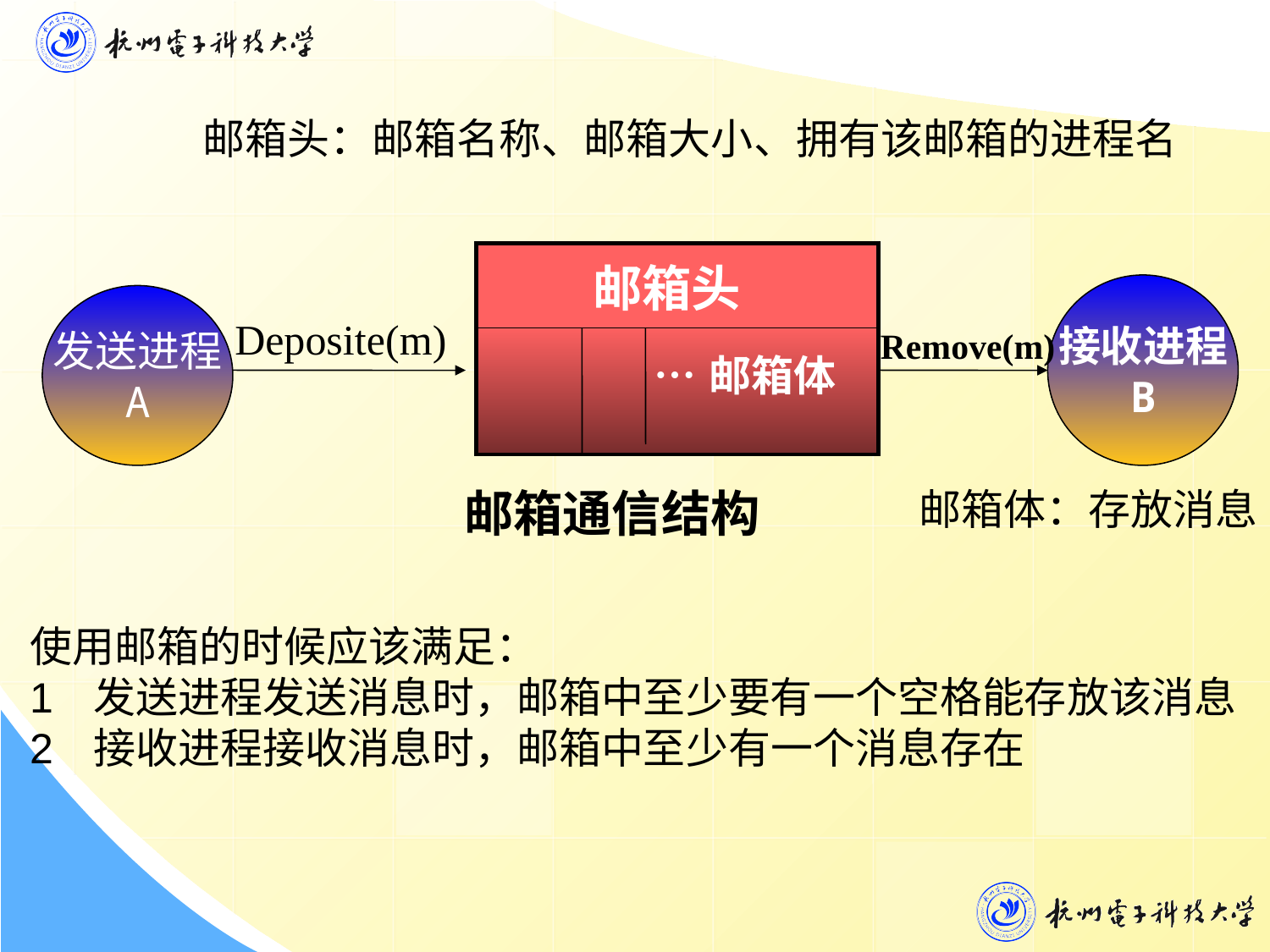

邮箱头：邮箱名称、邮箱大小、拥有该邮箱的进程名
| 邮箱头 |
| --- |
| …邮箱体 |
接收进程
B
发送进程
A
Deposite(m)
Remove(m)

                       邮箱通信结构
邮箱体：存放消息
使用邮箱的时候应该满足：
发送进程发送消息时，邮箱中至少要有一个空格能存放该消息
接收进程接收消息时，邮箱中至少有一个消息存在